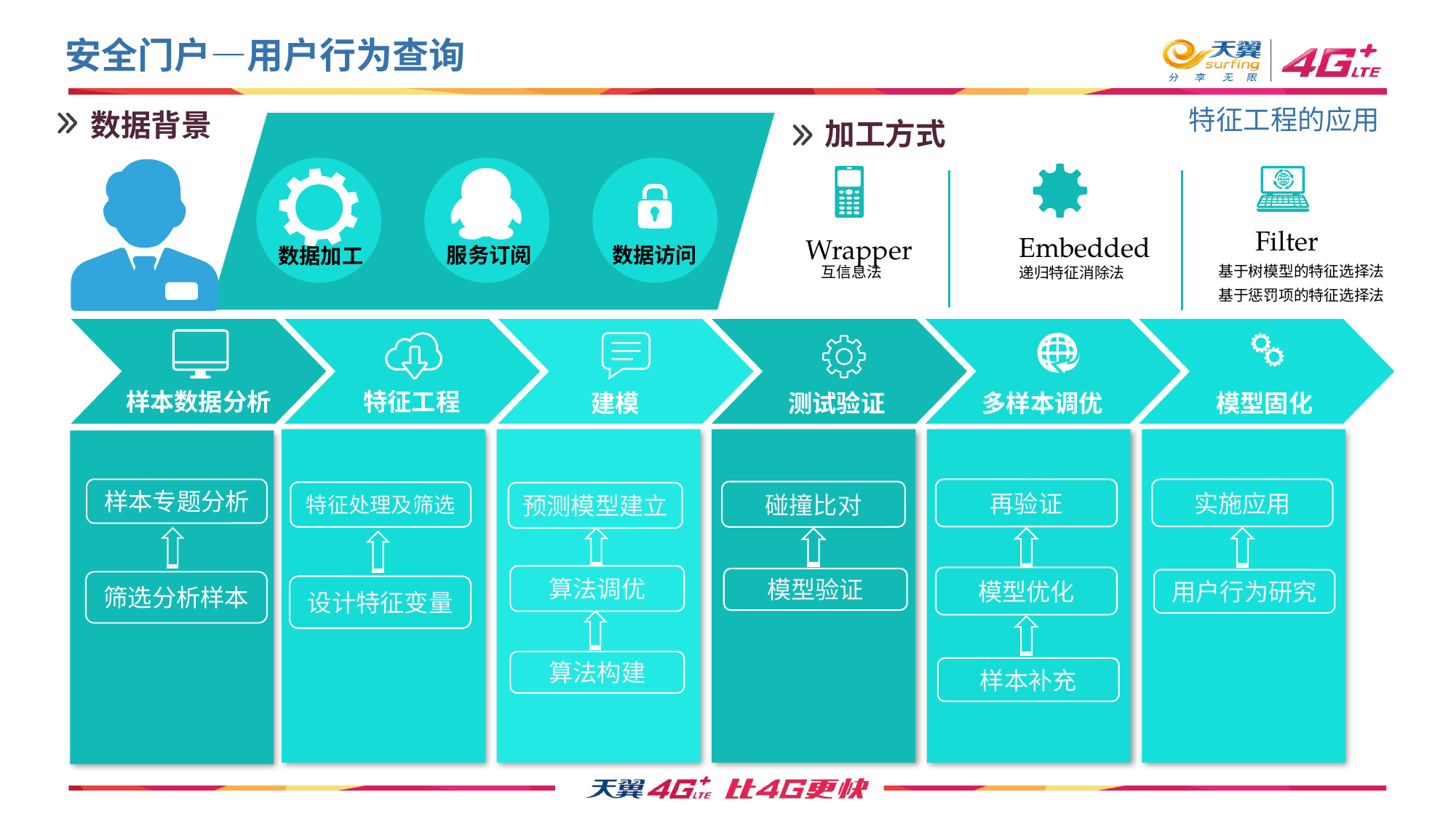

安全门户—用户行为查询
特征工程的应用
数据背景

加工方式

Filter
Embedded
Wrapper
服务订阅
数据访问
数据加工
基于树模型的特征选择法
互信息法
递归特征消除法
基于惩罚项的特征选择法

样本数据分析
特征工程
建模
测试验证
多样本调优
模型固化

样本专题分析

筛选分析样本
再验证

模型优化

样本补充
实施应用

用户行为研究
碰撞比对

模型验证
特征处理及筛选

设计特征变量
预测模型建立

算法调优

算法构建